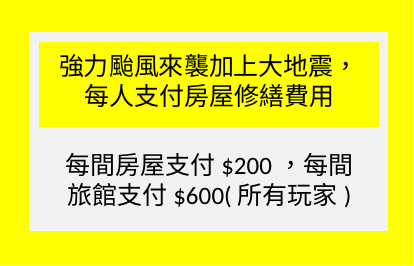

#

強力颱風來襲加上大地震，每人支付房屋修繕費用

每間房屋支付$200，每間旅館支付$600(所有玩家)